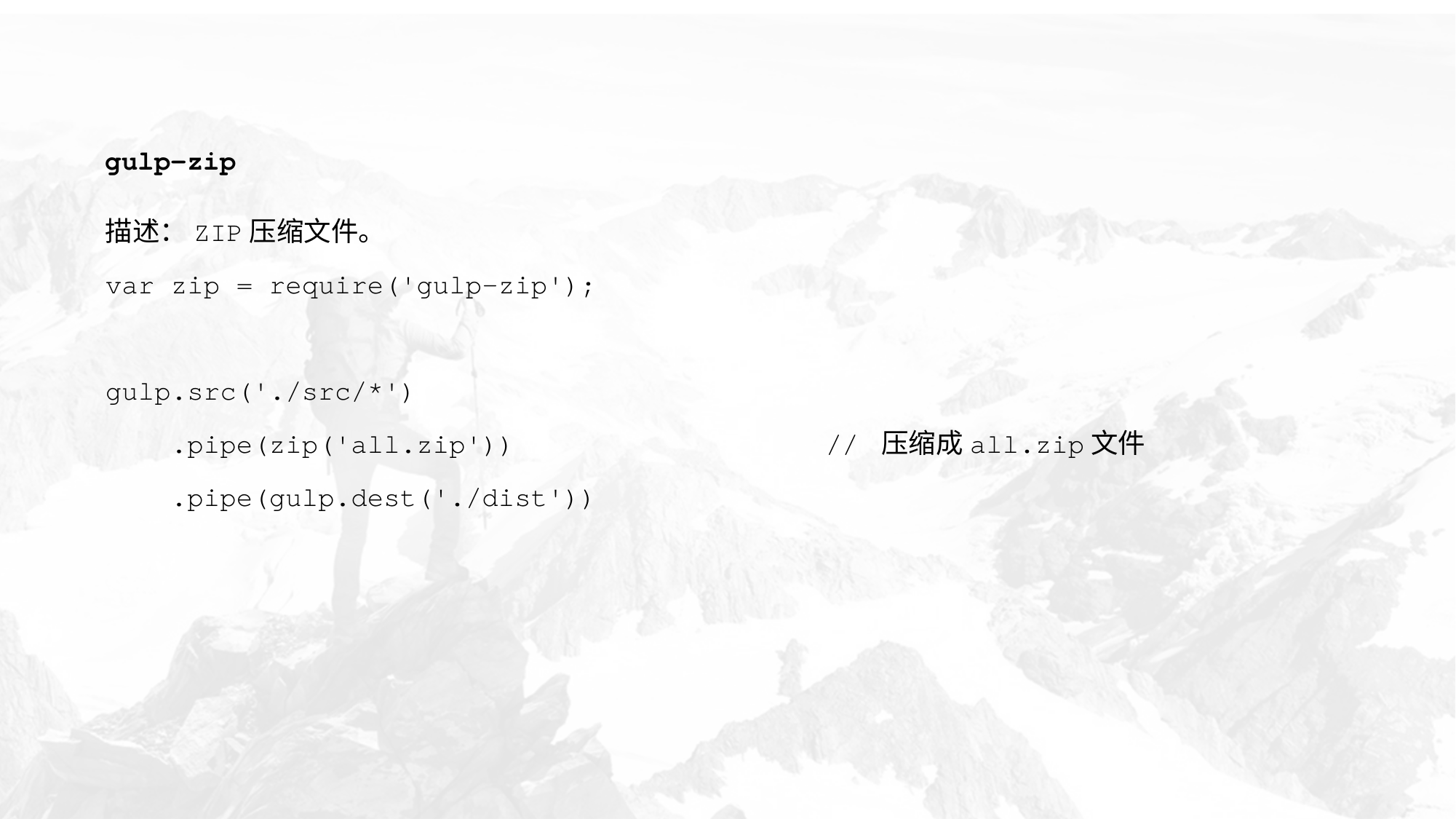

gulp-zip
描述：ZIP压缩文件。
var zip = require('gulp-zip');

gulp.src('./src/*')
    .pipe(zip('all.zip'))                   // 压缩成all.zip文件
    .pipe(gulp.dest('./dist'))